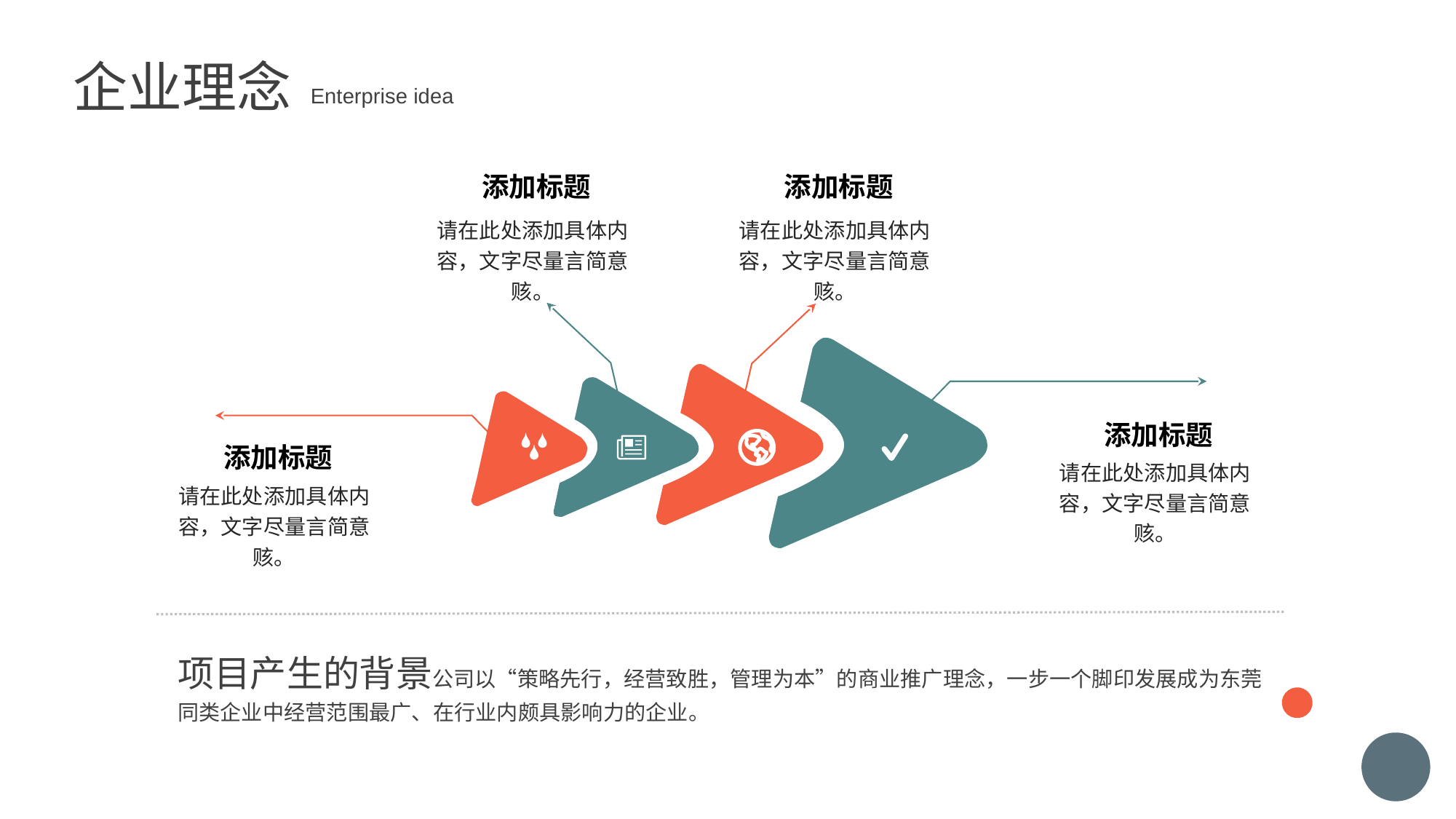

企业理念
Enterprise idea
添加标题
添加标题
请在此处添加具体内容，文字尽量言简意赅。
请在此处添加具体内容，文字尽量言简意赅。

添加标题

添加标题

请在此处添加具体内容，文字尽量言简意赅。

请在此处添加具体内容，文字尽量言简意赅。
项目产生的背景公司以“策略先行，经营致胜，管理为本”的商业推广理念，一步一个脚印发展成为东莞同类企业中经营范围最广、在行业内颇具影响力的企业。